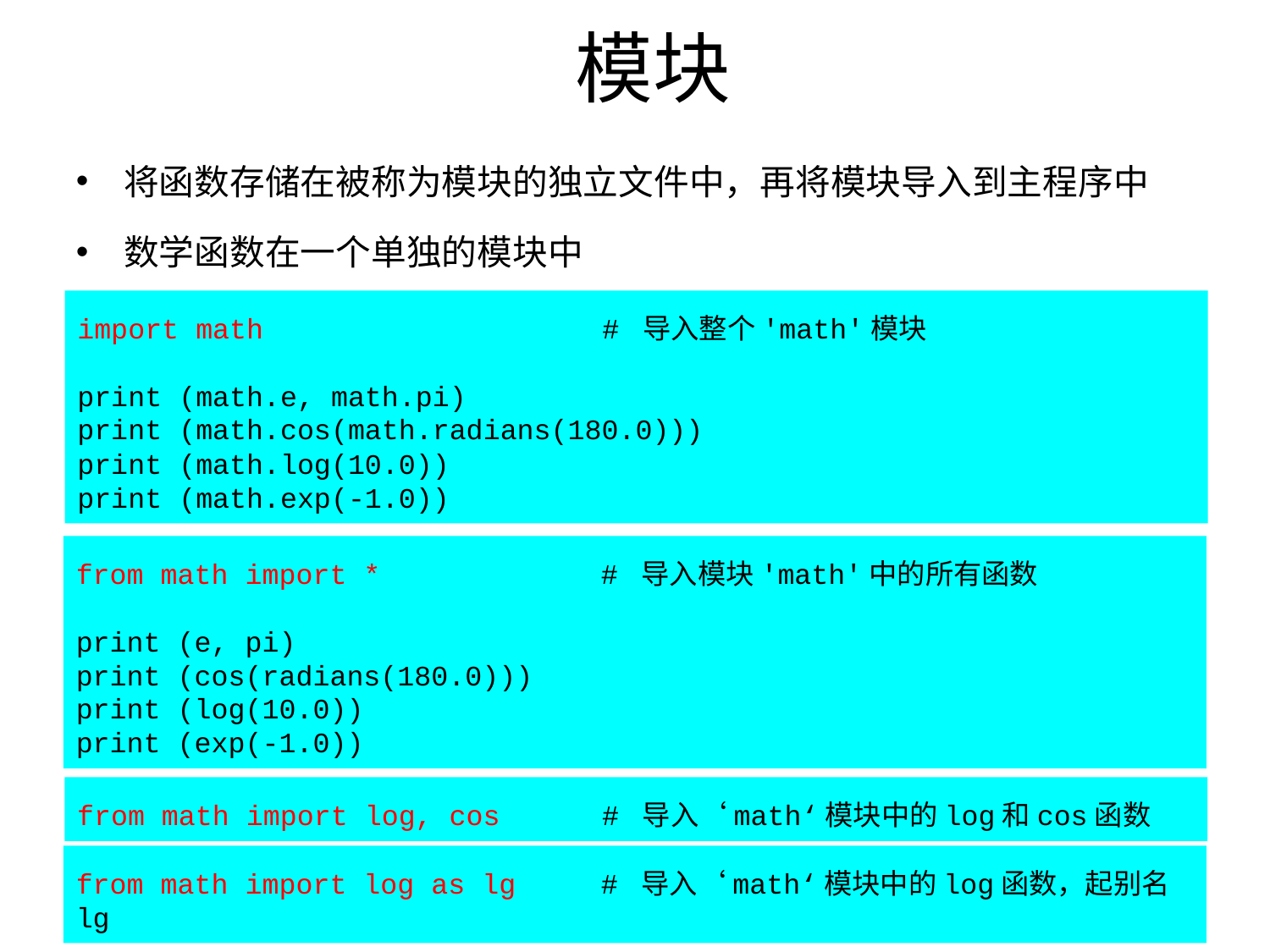

# 模块
将函数存储在被称为模块的独立文件中，再将模块导入到主程序中
数学函数在一个单独的模块中
import math                    # 导入整个'math'模块

print (math.e, math.pi)
print (math.cos(math.radians(180.0)))
print (math.log(10.0))
print (math.exp(-1.0))
from math import *             # 导入模块'math'中的所有函数

print (e, pi)
print (cos(radians(180.0)))
print (log(10.0))
print (exp(-1.0))
from math import log, cos      # 导入‘math‘模块中的log和cos函数
from math import log as lg     # 导入‘math‘模块中的log函数，起别名lg
56